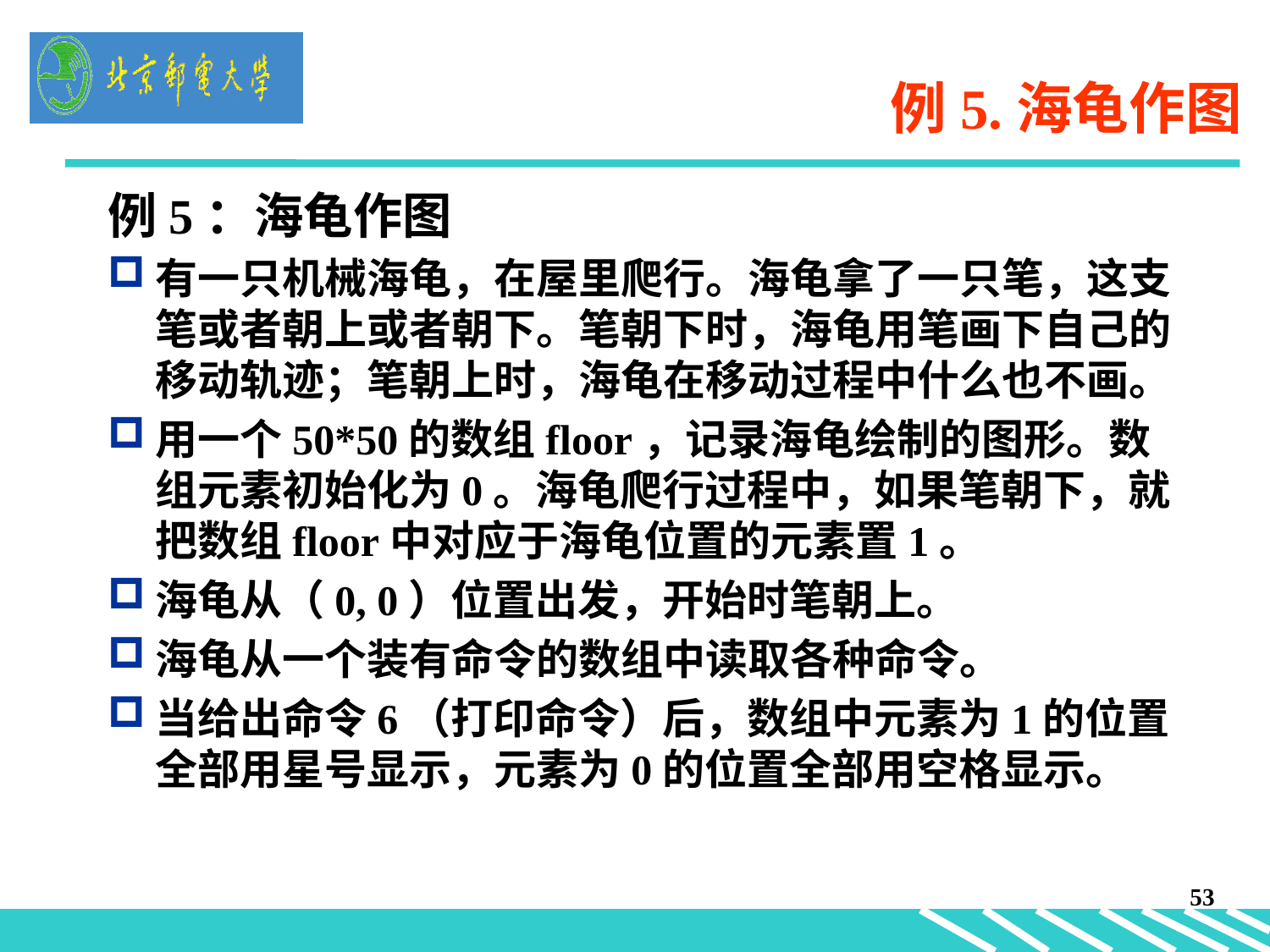

# 例5.海龟作图
例5：海龟作图
有一只机械海龟，在屋里爬行。海龟拿了一只笔，这支笔或者朝上或者朝下。笔朝下时，海龟用笔画下自己的移动轨迹；笔朝上时，海龟在移动过程中什么也不画。
用一个50*50的数组floor，记录海龟绘制的图形。数组元素初始化为0。海龟爬行过程中，如果笔朝下，就把数组floor中对应于海龟位置的元素置1。
海龟从（0, 0）位置出发，开始时笔朝上。
海龟从一个装有命令的数组中读取各种命令。
当给出命令6（打印命令）后，数组中元素为1的位置全部用星号显示，元素为0的位置全部用空格显示。
53